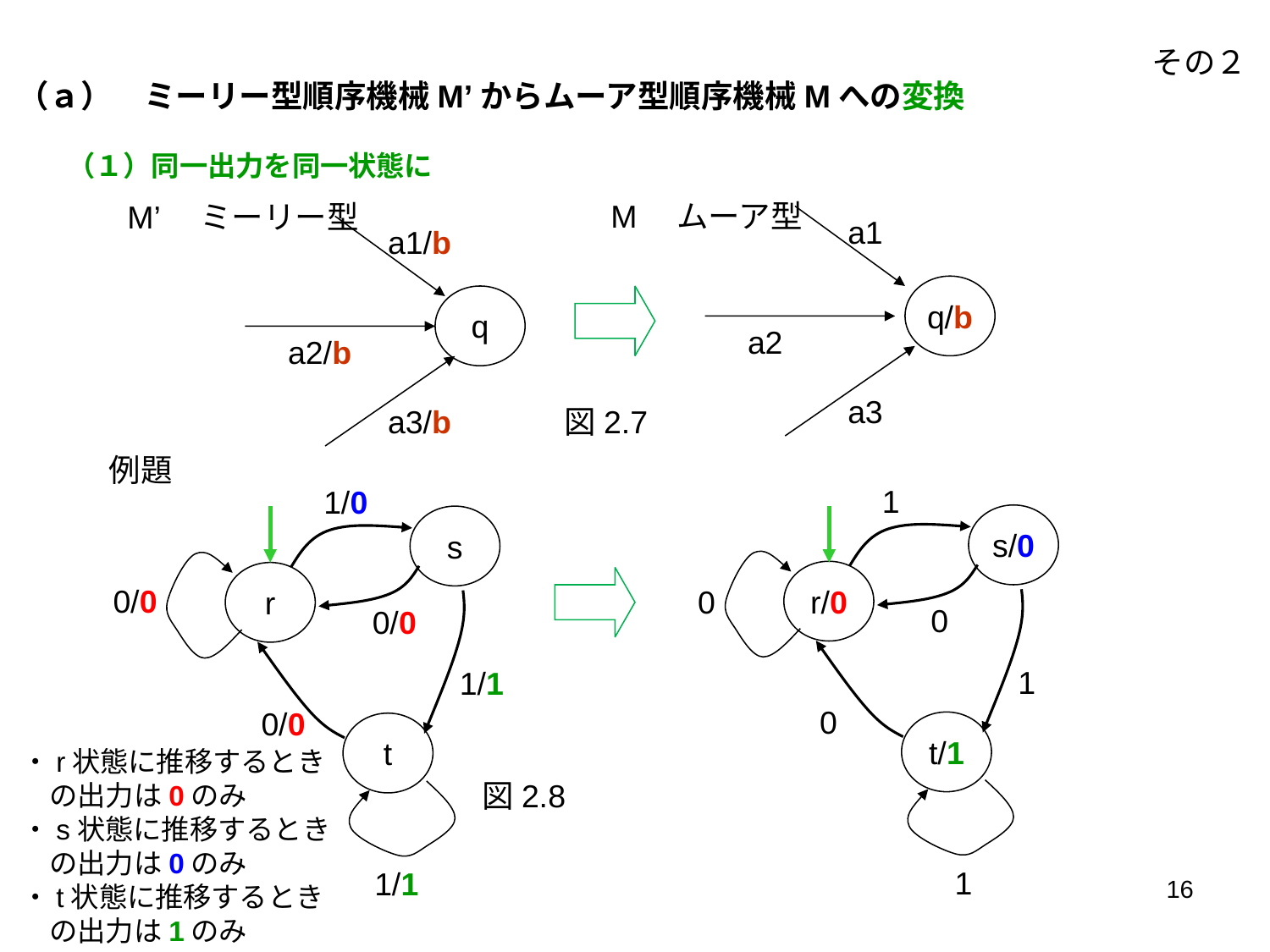

その２
（ａ）　ミーリー型順序機械M’からムーア型順序機械Mへの変換
（１）同一出力を同一状態に
M　ムーア型
M’　ミーリー型

a1

a2

a3

a1/b

a2/b

a3/b
q/b
q

図2.7
例題
1
1/0
s/0
s

r/0
r

0/0
0
0
0/0

1
1/1

0
0/0
t/1
t
・r状態に推移するとき
　の出力は0のみ
・s状態に推移するとき
　の出力は0のみ
・t状態に推移するとき
　の出力は1のみ

図2.8
1
1/1
16